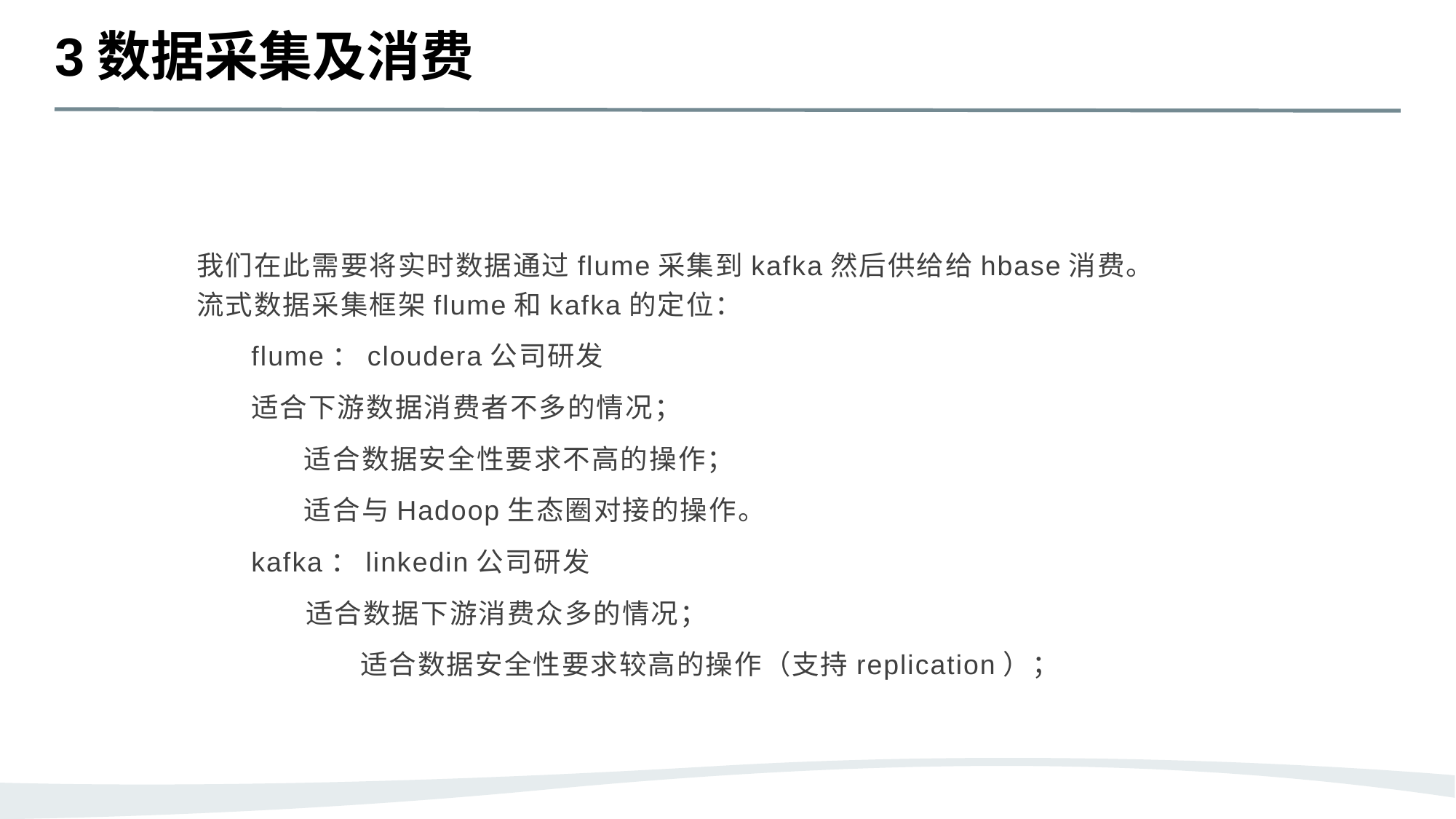

3数据采集及消费
我们在此需要将实时数据通过flume采集到kafka然后供给给hbase消费。
流式数据采集框架flume和kafka的定位：
flume：cloudera公司研发
适合下游数据消费者不多的情况；
      适合数据安全性要求不高的操作；
      适合与Hadoop生态圈对接的操作。
kafka：linkedin公司研发
	适合数据下游消费众多的情况；
	适合数据安全性要求较高的操作（支持replication）；